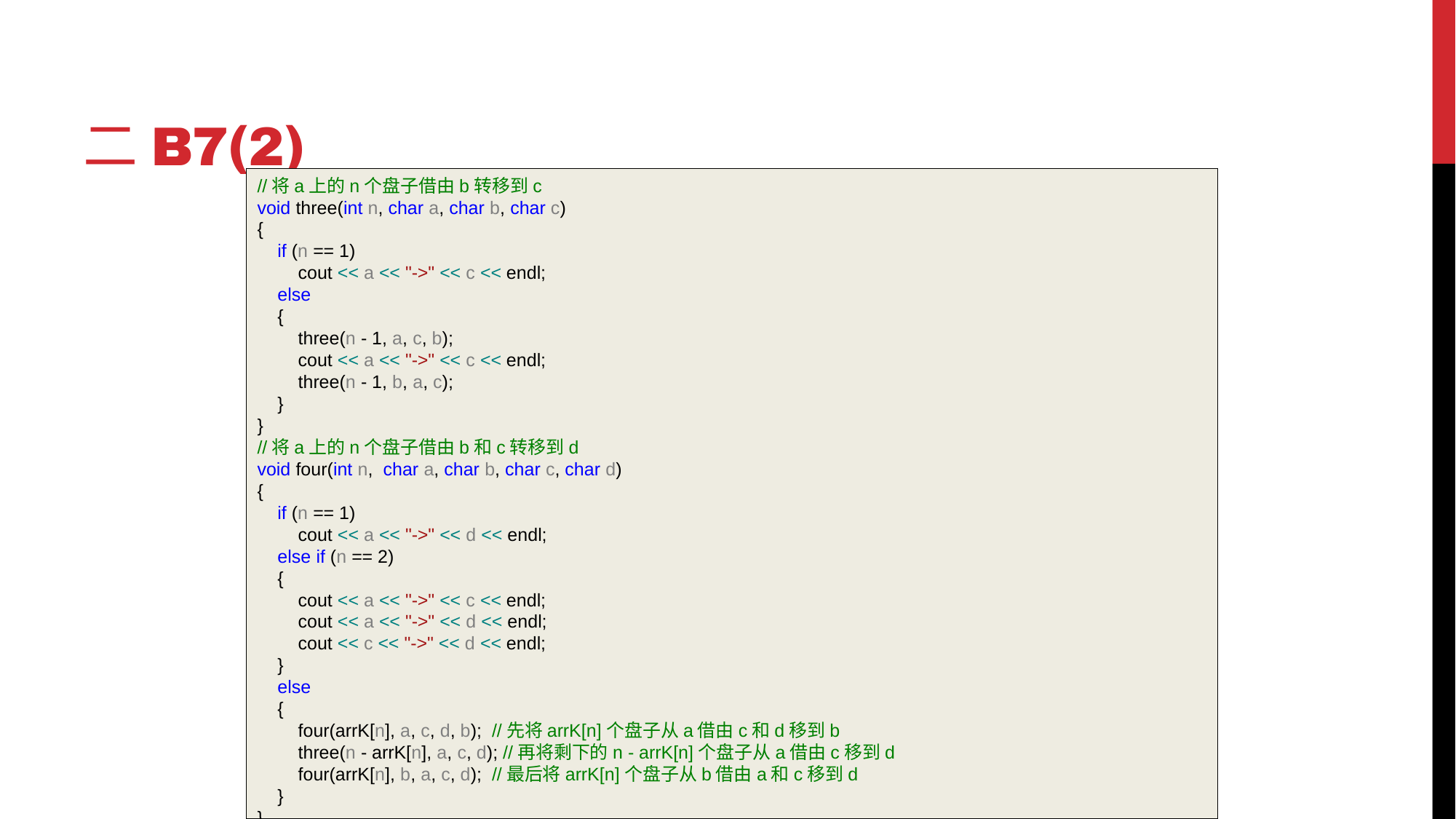

# 二b7(2)
//将a上的n个盘子借由b转移到c
void three(int n, char a, char b, char c)
{
    if (n == 1)
        cout << a << "->" << c << endl;
    else
    {
        three(n - 1, a, c, b);
        cout << a << "->" << c << endl;
        three(n - 1, b, a, c);
    }
}
//将a上的n个盘子借由b和c转移到d
void four(int n,  char a, char b, char c, char d)
{
    if (n == 1)
        cout << a << "->" << d << endl;
    else if (n == 2)
    {
        cout << a << "->" << c << endl;
        cout << a << "->" << d << endl;
        cout << c << "->" << d << endl;
    }
    else
    {
        four(arrK[n], a, c, d, b);  //先将arrK[n]个盘子从a借由c和d移到b
        three(n - arrK[n], a, c, d); //再将剩下的n - arrK[n]个盘子从a借由c移到d
        four(arrK[n], b, a, c, d);  //最后将arrK[n]个盘子从b借由a和c移到d
    }
}